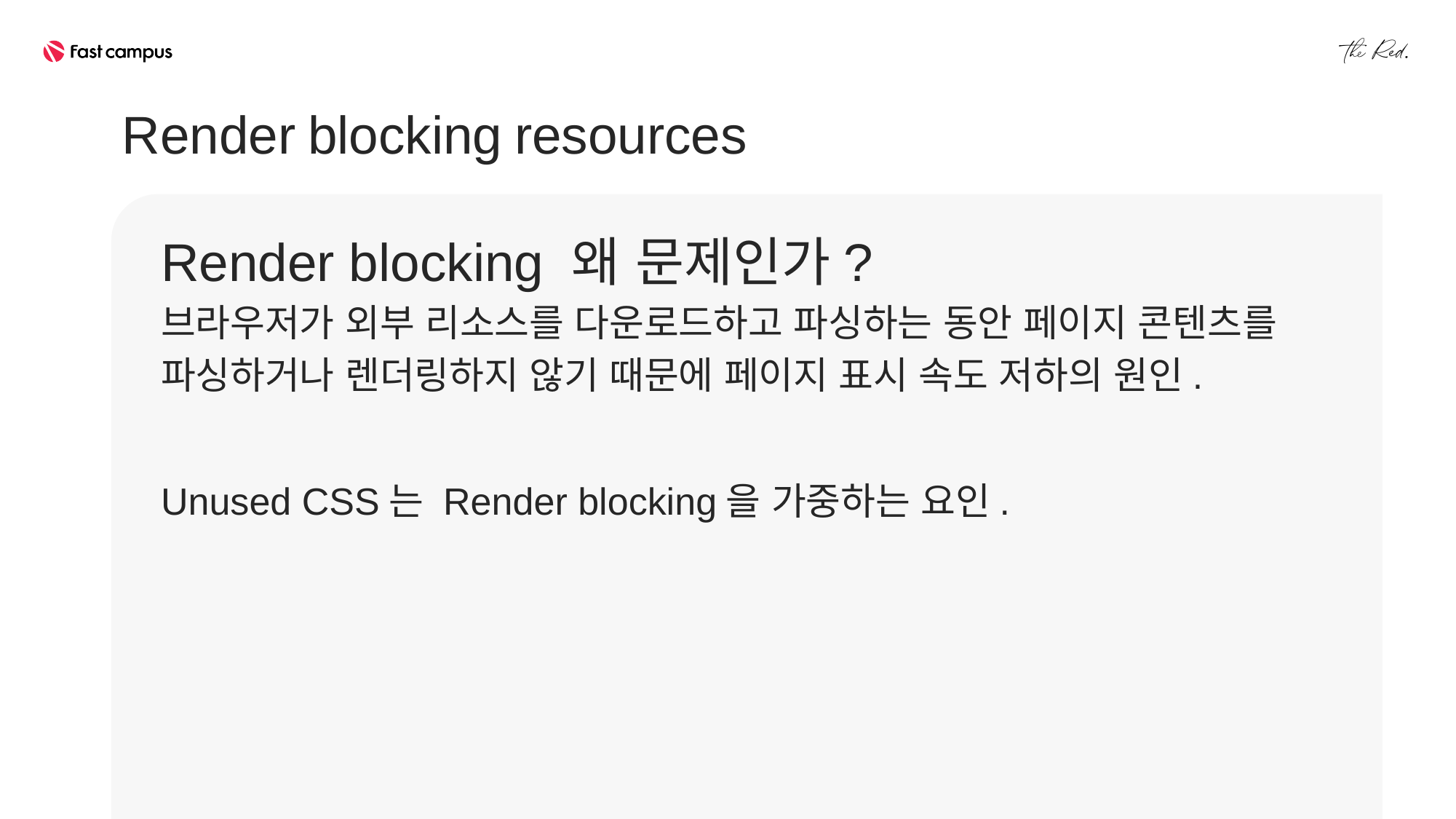

Render blocking resources
Render blocking 왜 문제인가?
브라우저가 외부 리소스를 다운로드하고 파싱하는 동안 페이지 콘텐츠를
파싱하거나 렌더링하지 않기 때문에 페이지 표시 속도 저하의 원인.

Unused CSS는 Render blocking을 가중하는 요인.